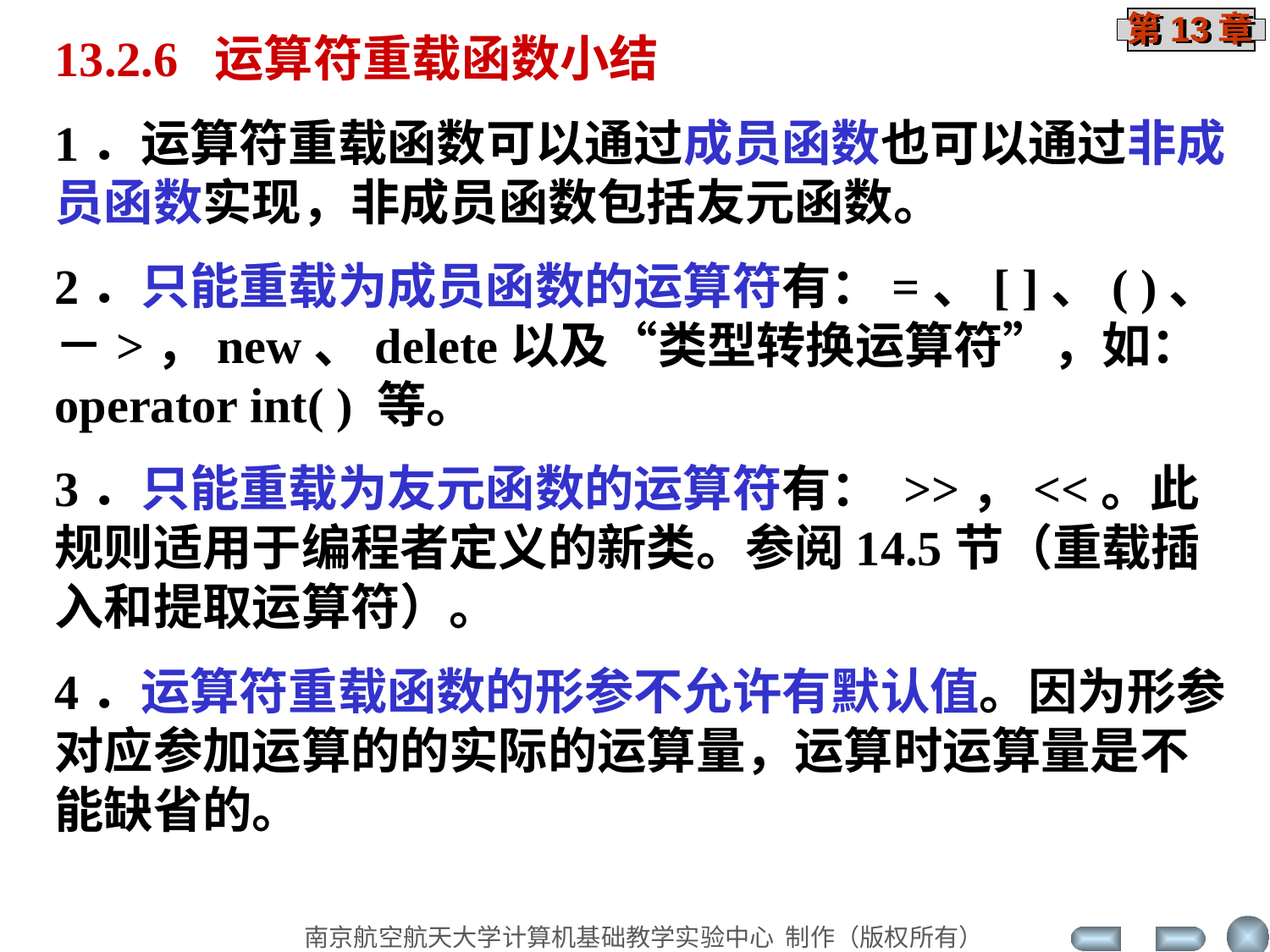

13.2.6  运算符重载函数小结
1．运算符重载函数可以通过成员函数也可以通过非成员函数实现，非成员函数包括友元函数。
2．只能重载为成员函数的运算符有：=、[ ]、( )、－>，new、delete以及“类型转换运算符”，如：operator int( ) 等。
3．只能重载为友元函数的运算符有： >>，<<。此规则适用于编程者定义的新类。参阅14.5节（重载插入和提取运算符）。
4．运算符重载函数的形参不允许有默认值。因为形参对应参加运算的的实际的运算量，运算时运算量是不能缺省的。